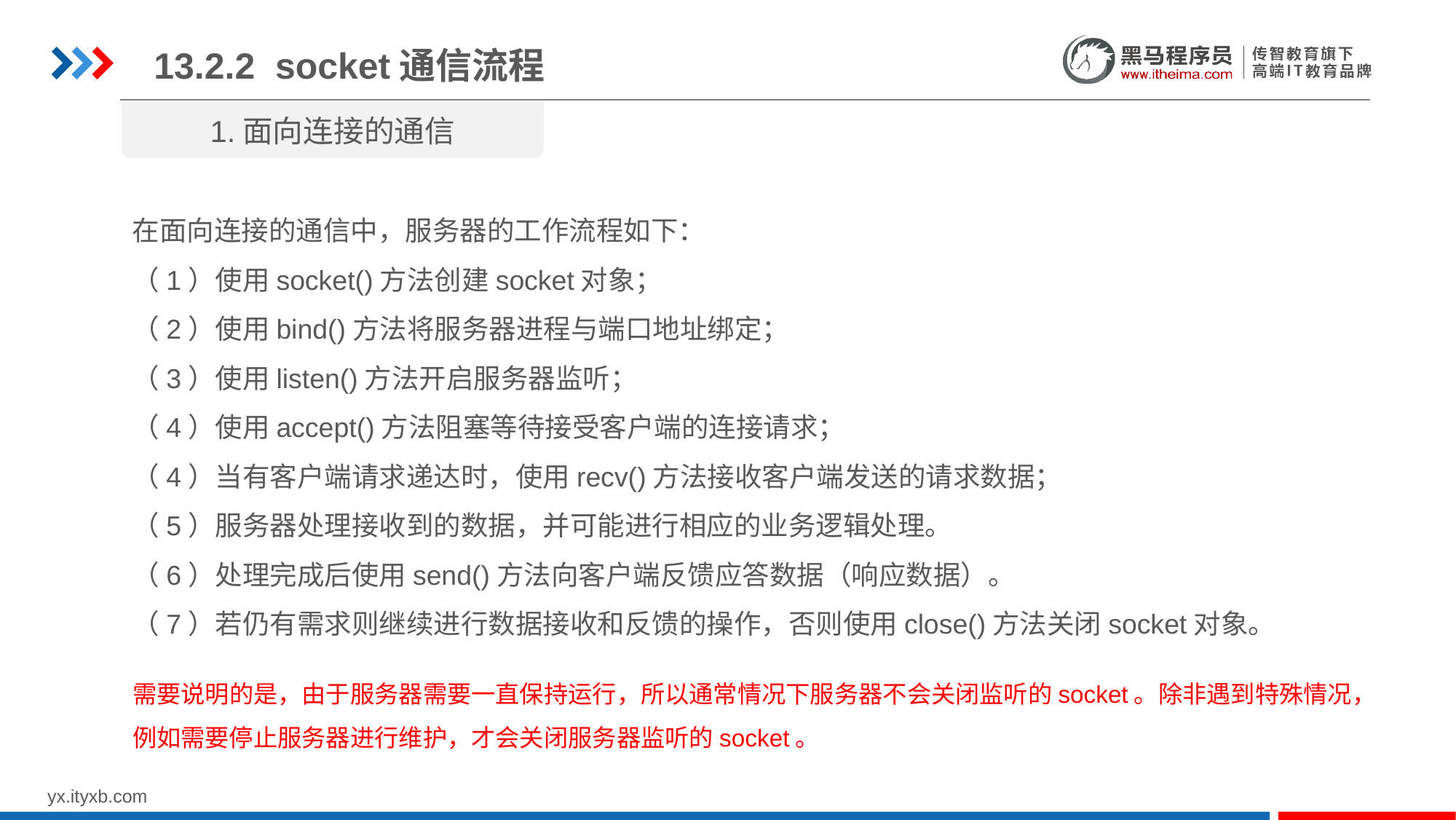

13.2.2  socket通信流程

1.面向连接的通信
在面向连接的通信中，服务器的工作流程如下：
（1）使用socket()方法创建socket对象；
（2）使用bind()方法将服务器进程与端口地址绑定；
（3）使用listen()方法开启服务器监听；
（4）使用accept()方法阻塞等待接受客户端的连接请求；
（4）当有客户端请求递达时，使用recv()方法接收客户端发送的请求数据；
（5）服务器处理接收到的数据，并可能进行相应的业务逻辑处理。
（6）处理完成后使用send()方法向客户端反馈应答数据（响应数据）。
（7）若仍有需求则继续进行数据接收和反馈的操作，否则使用close()方法关闭socket对象。
需要说明的是，由于服务器需要一直保持运行，所以通常情况下服务器不会关闭监听的socket。除非遇到特殊情况，例如需要停止服务器进行维护，才会关闭服务器监听的socket。